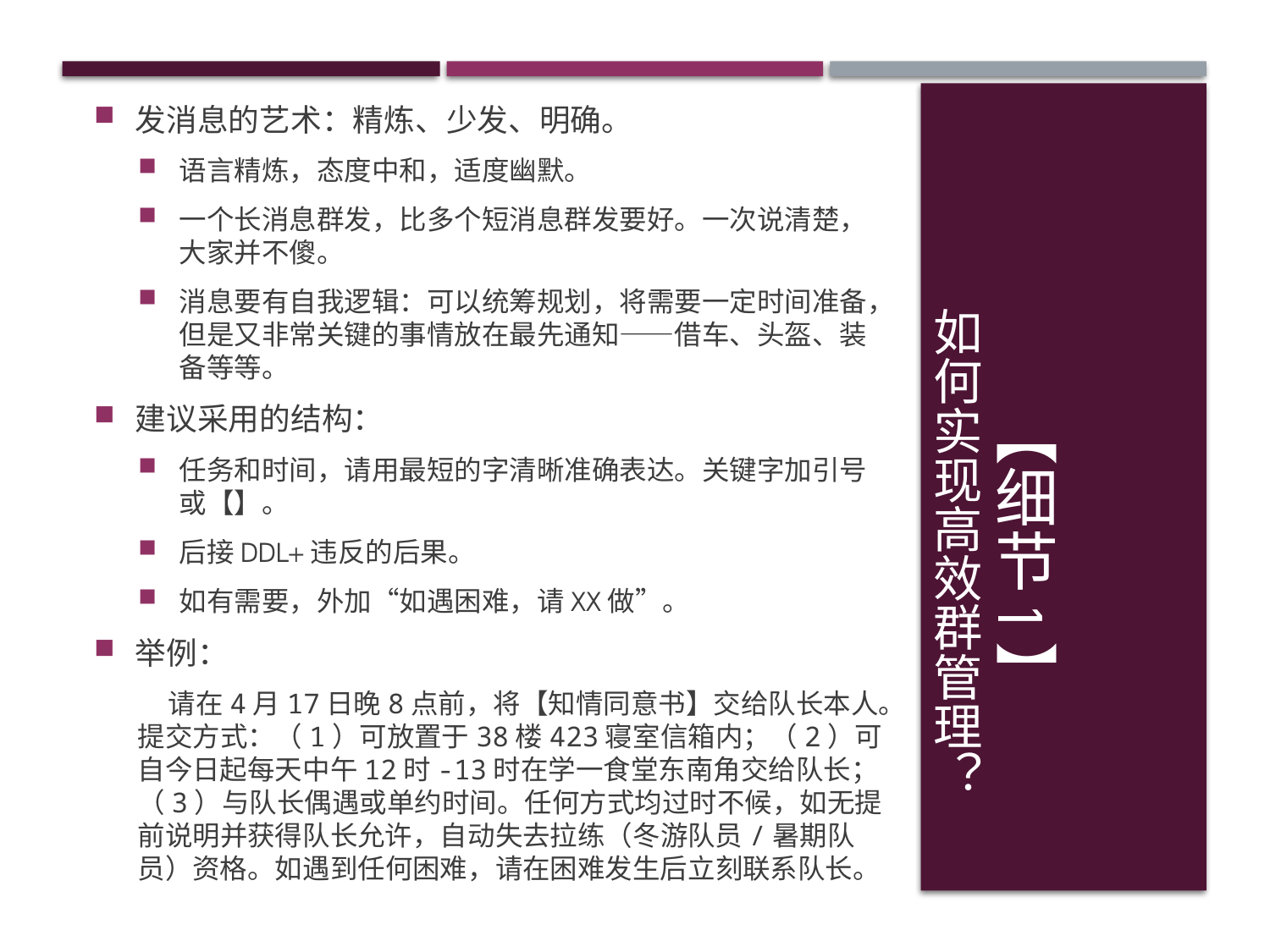

发消息的艺术：精炼、少发、明确。
语言精炼，态度中和，适度幽默。
一个长消息群发，比多个短消息群发要好。一次说清楚，大家并不傻。
消息要有自我逻辑：可以统筹规划，将需要一定时间准备，但是又非常关键的事情放在最先通知——借车、头盔、装备等等。
建议采用的结构：
任务和时间，请用最短的字清晰准确表达。关键字加引号或【】。
后接DDL+违反的后果。
如有需要，外加“如遇困难，请XX做”。
举例：
    请在4月17日晚8点前，将【知情同意书】交给队长本人。提交方式：（1）可放置于38楼423寝室信箱内；（2）可自今日起每天中午12时-13时在学一食堂东南角交给队长；（3）与队长偶遇或单约时间。任何方式均过时不候，如无提前说明并获得队长允许，自动失去拉练（冬游队员/暑期队员）资格。如遇到任何困难，请在困难发生后立刻联系队长。

# 【细节1】 如何实现高效群管理？